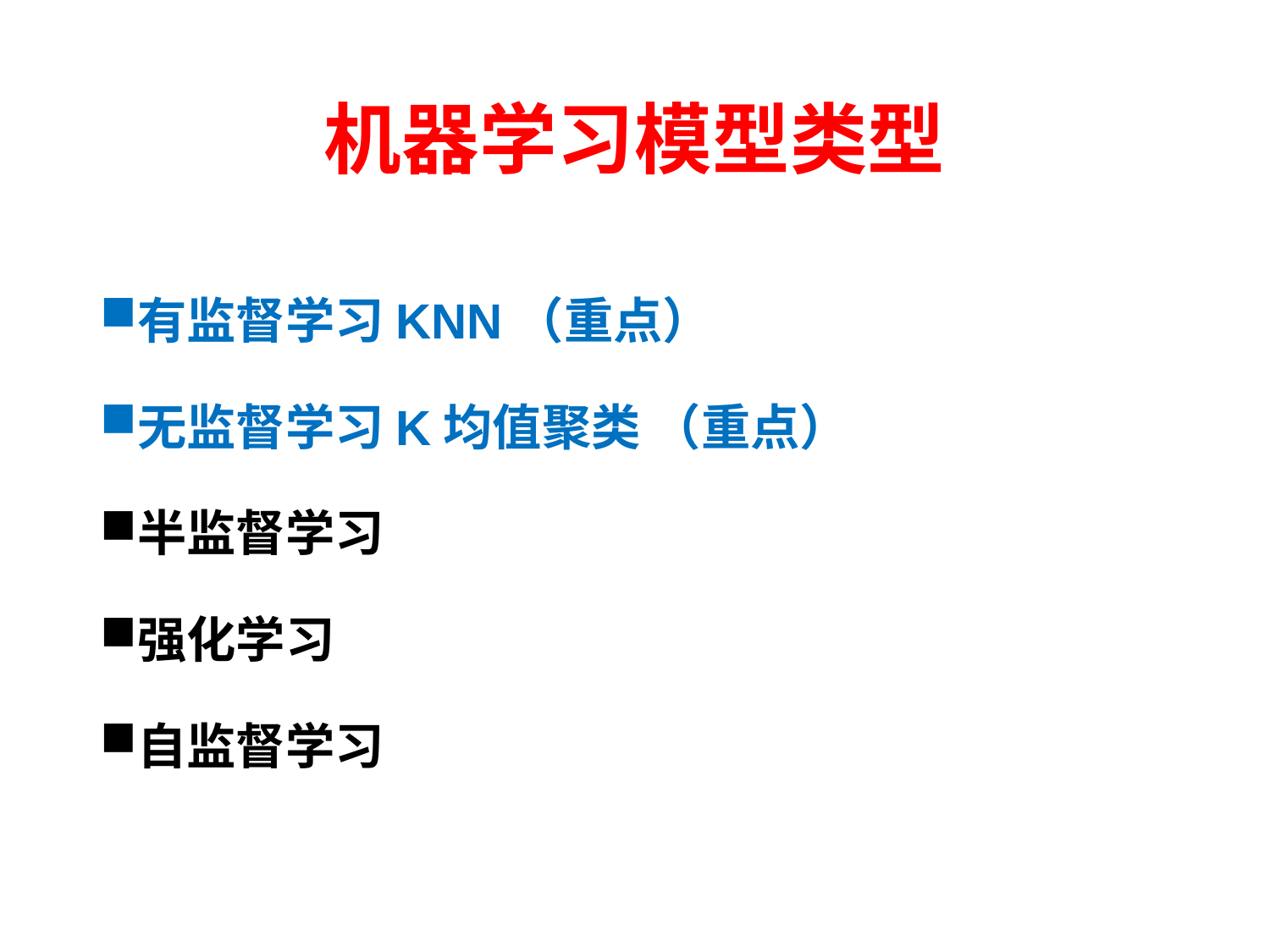

# 机器学习模型类型
有监督学习KNN（重点）
无监督学习K均值聚类 （重点）
半监督学习
强化学习
自监督学习
1